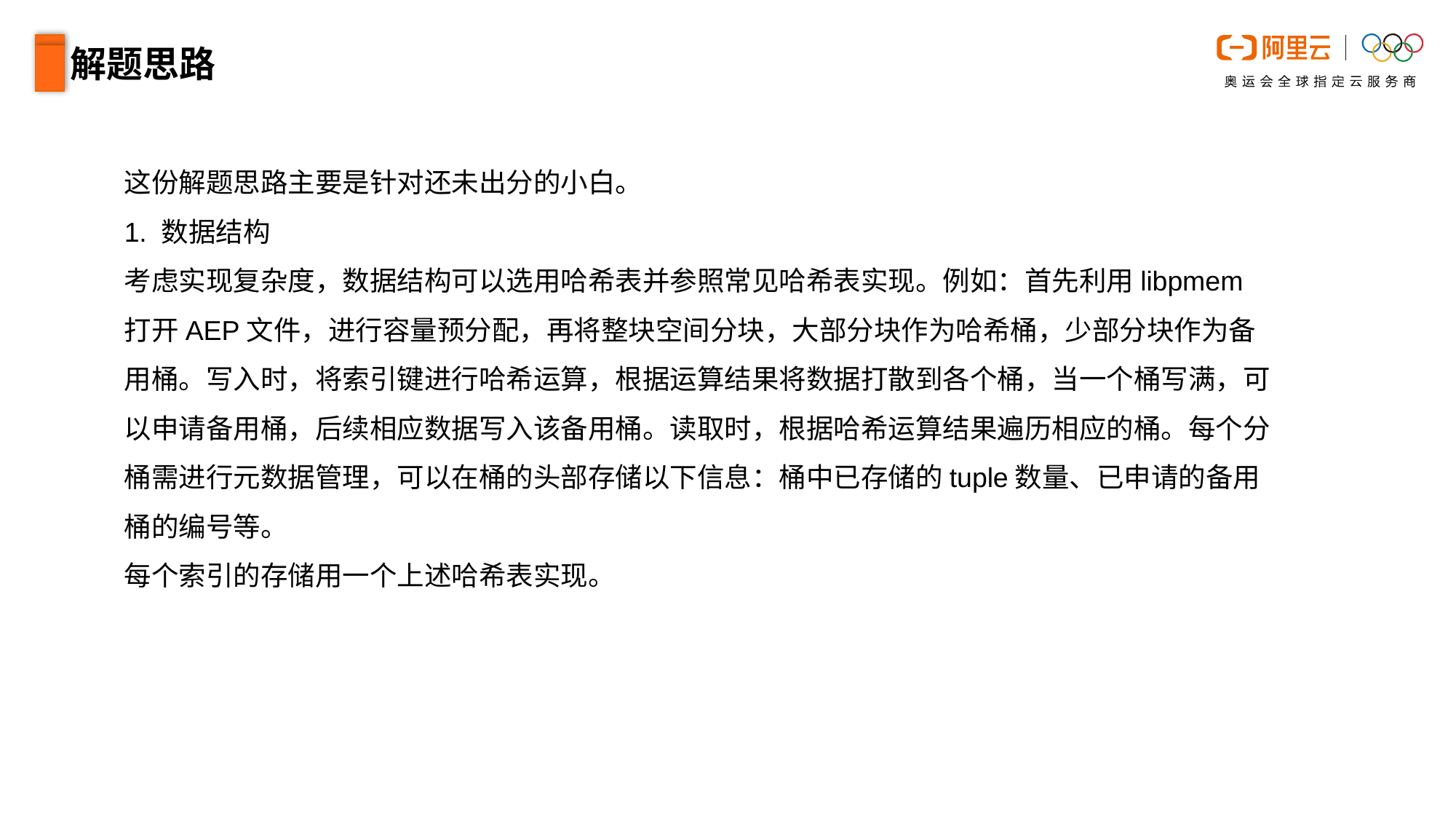

E6636BC20180234D78A0072836F0BC9032B9B20C109CDB50ACD98F3EB1E42B59FB4CBC384169FB0822692C083846D6EB8519218A41D0ABC11BBFC2207D3E14D324FCBDAD0E21E4D754D22B07689248932FF4E0C77CD952C4A8AB419E0E39DC08D9962D966E3

解题思路
这份解题思路主要是针对还未出分的小白。
1. 数据结构
考虑实现复杂度，数据结构可以选用哈希表并参照常见哈希表实现。例如：首先利用libpmem打开AEP文件，进行容量预分配，再将整块空间分块，大部分块作为哈希桶，少部分块作为备用桶。写入时，将索引键进行哈希运算，根据运算结果将数据打散到各个桶，当一个桶写满，可以申请备用桶，后续相应数据写入该备用桶。读取时，根据哈希运算结果遍历相应的桶。每个分桶需进行元数据管理，可以在桶的头部存储以下信息：桶中已存储的tuple数量、已申请的备用桶的编号等。
每个索引的存储用一个上述哈希表实现。